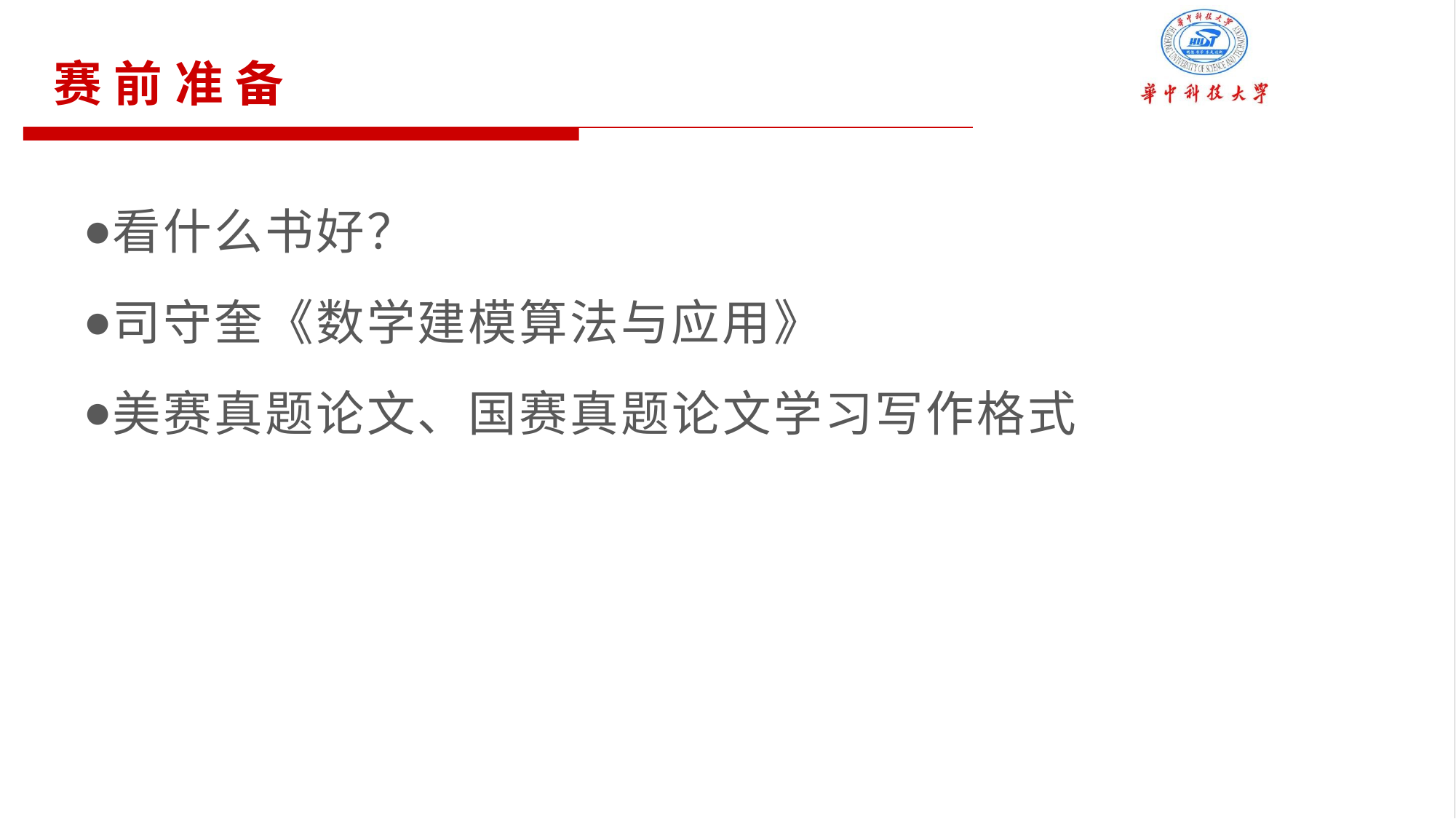

赛前准备

看什么书好？
司守奎《数学建模算法与应用》
美赛真题论文、国赛真题论文学习写作格式